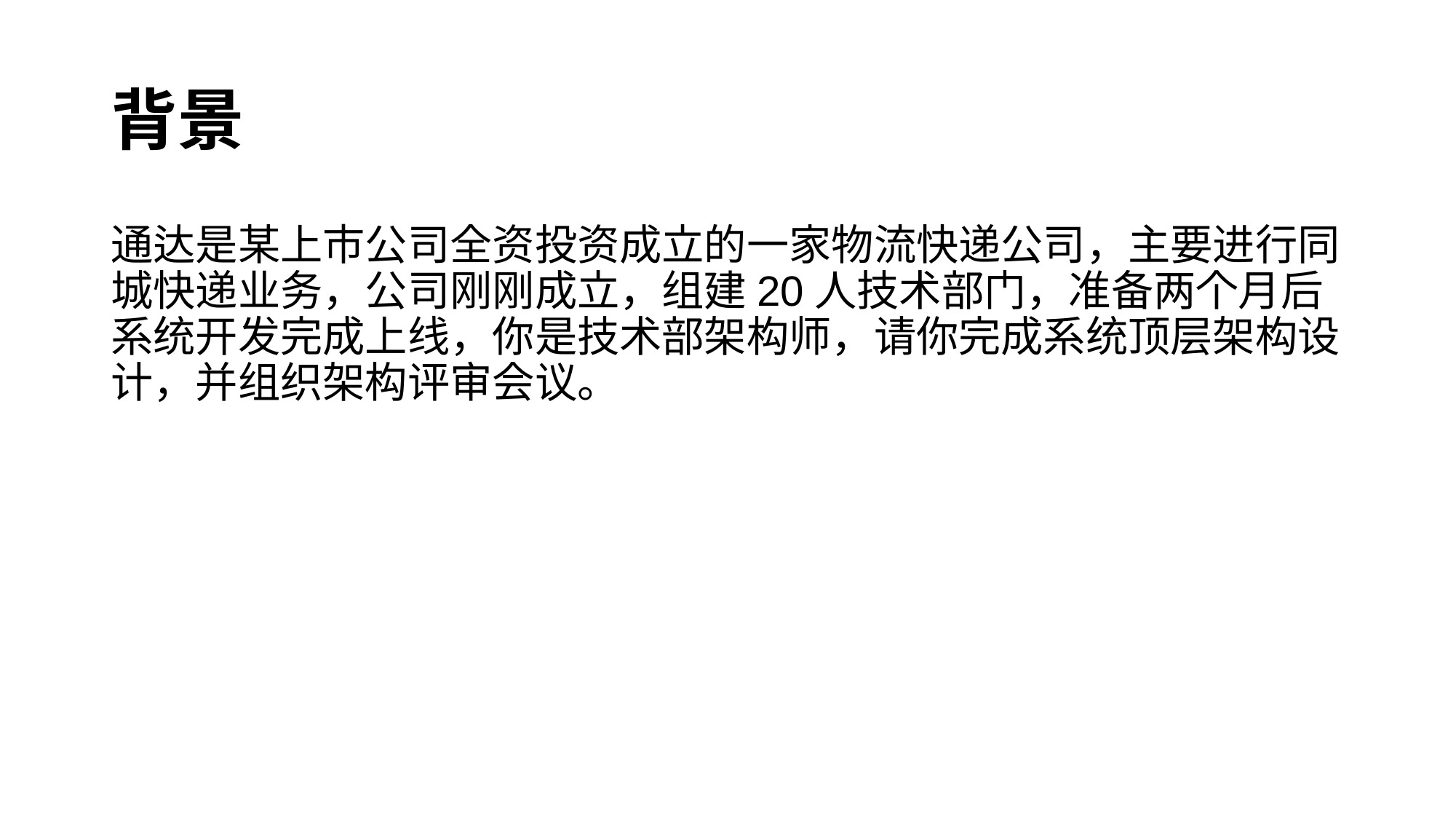

# 背景
通达是某上市公司全资投资成立的一家物流快递公司，主要进行同城快递业务，公司刚刚成立，组建20人技术部门，准备两个月后系统开发完成上线，你是技术部架构师，请你完成系统顶层架构设计，并组织架构评审会议。